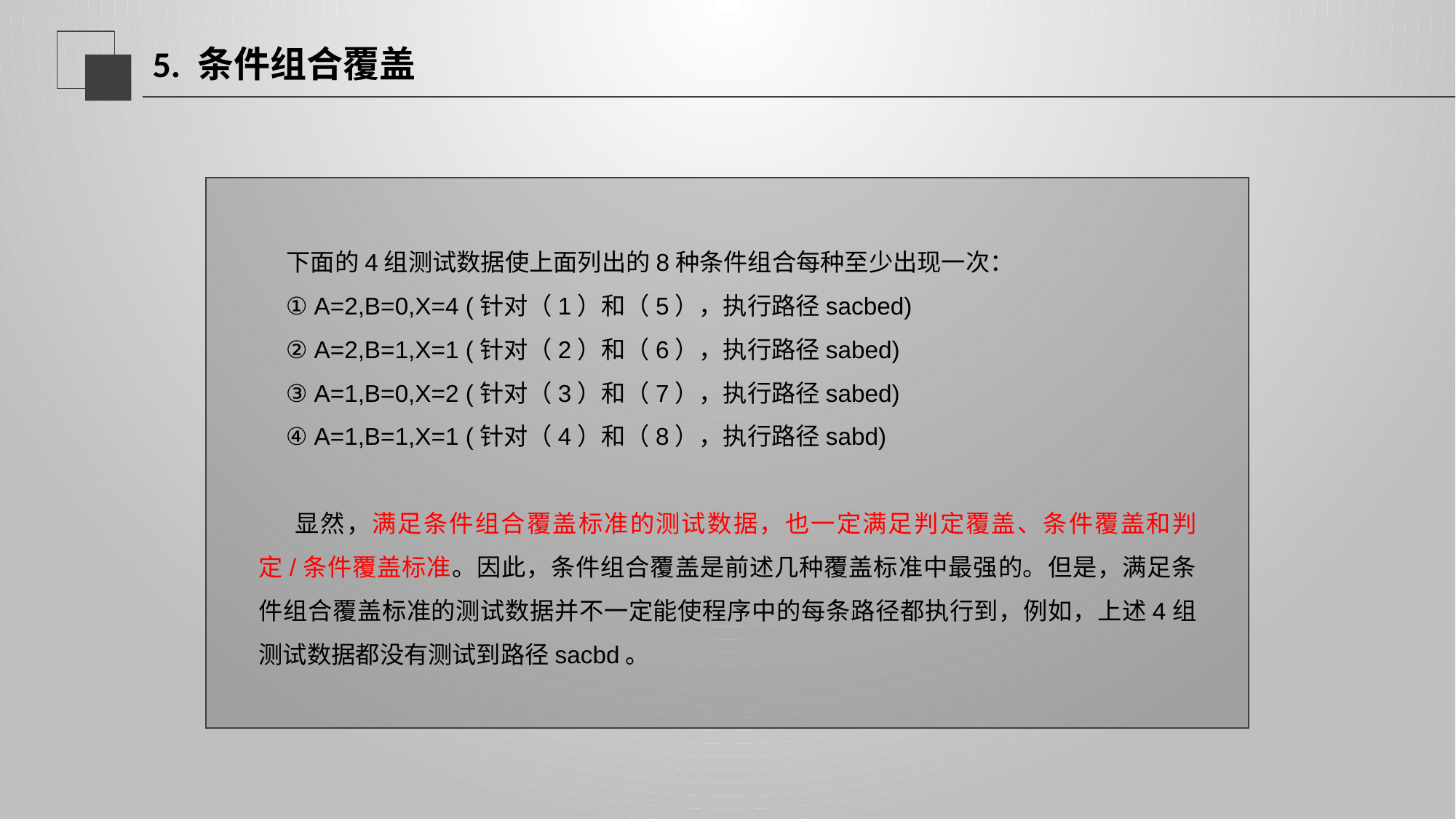

# 5. 条件组合覆盖

    下面的4组测试数据使上面列出的8种条件组合每种至少出现一次：
    ① A=2,B=0,X=4 (针对（1）和（5），执行路径sacbed)
    ② A=2,B=1,X=1 (针对（2）和（6），执行路径sabed)
    ③ A=1,B=0,X=2 (针对（3）和（7），执行路径sabed)
    ④ A=1,B=1,X=1 (针对（4）和（8），执行路径sabd)

    显然，满足条件组合覆盖标准的测试数据，也一定满足判定覆盖、条件覆盖和判定/条件覆盖标准。因此，条件组合覆盖是前述几种覆盖标准中最强的。但是，满足条件组合覆盖标准的测试数据并不一定能使程序中的每条路径都执行到，例如，上述4组测试数据都没有测试到路径sacbd。